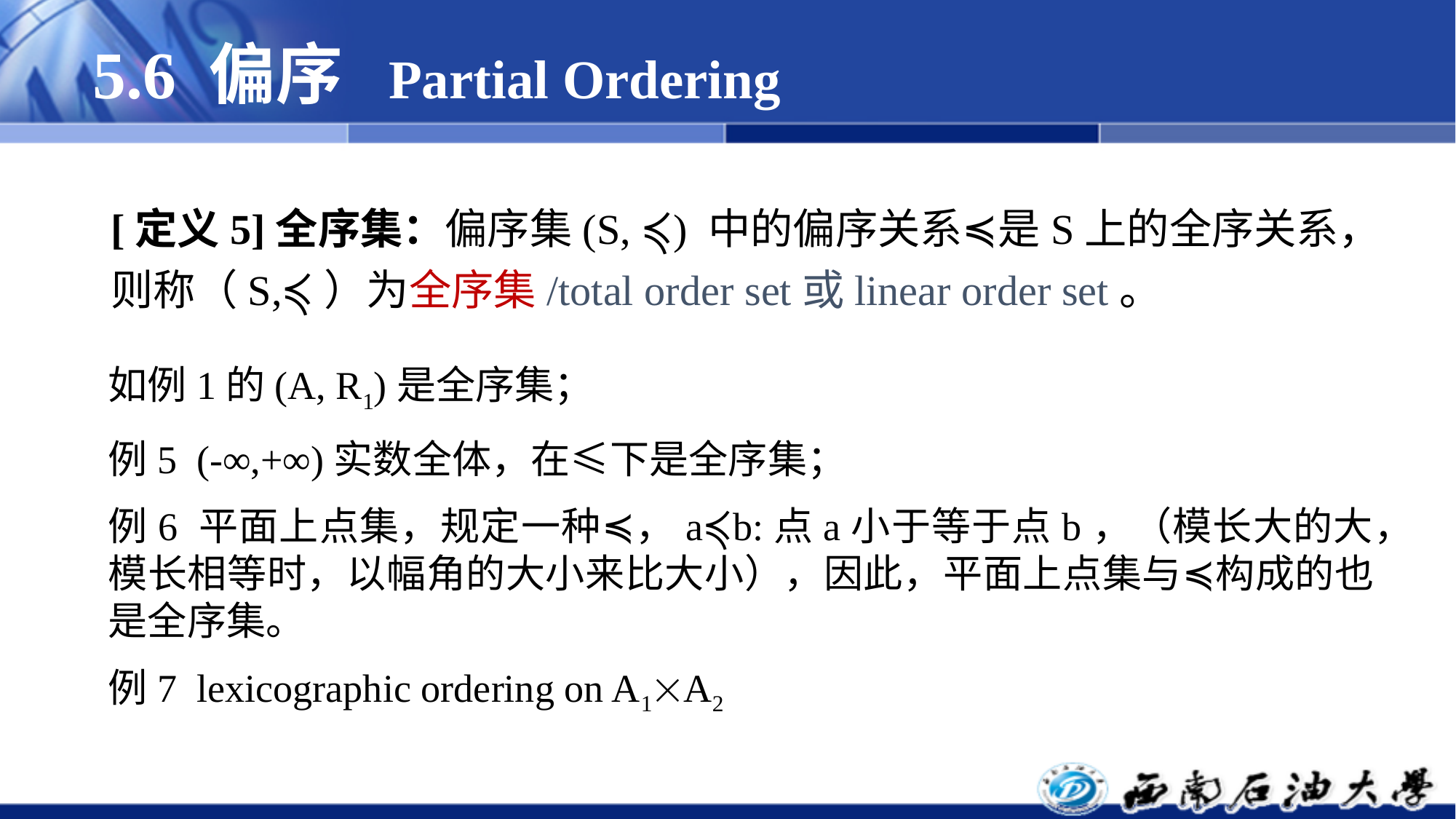

# 5.6 偏序  Partial Ordering
[定义5]全序集：偏序集(S, ≼) 中的偏序关系≼是S上的全序关系，则称（S,≼）为全序集/total order set或linear order set。
如例1的(A, R1)是全序集；
例5  (-∞,+∞)实数全体，在≤下是全序集；
例6 平面上点集，规定一种≼，a≼b:点a小于等于点b，（模长大的大，模长相等时，以幅角的大小来比大小），因此，平面上点集与≼构成的也是全序集。
例7  lexicographic ordering on A1×A2